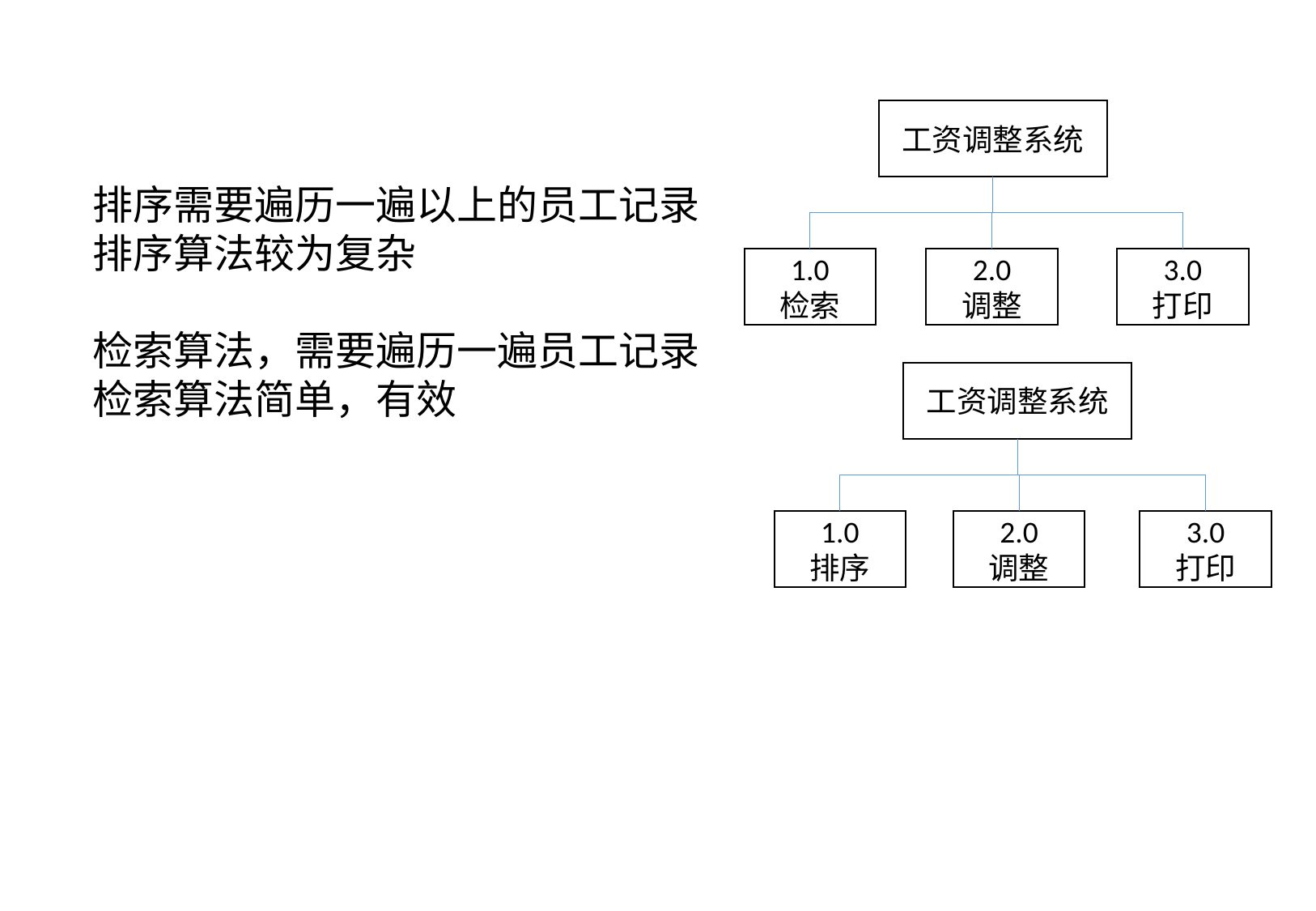

工资调整系统
排序需要遍历一遍以上的员工记录
排序算法较为复杂

检索算法，需要遍历一遍员工记录
检索算法简单，有效
1.0
检索
2.0
调整
3.0
打印
工资调整系统
1.0
排序
2.0
调整
3.0
打印